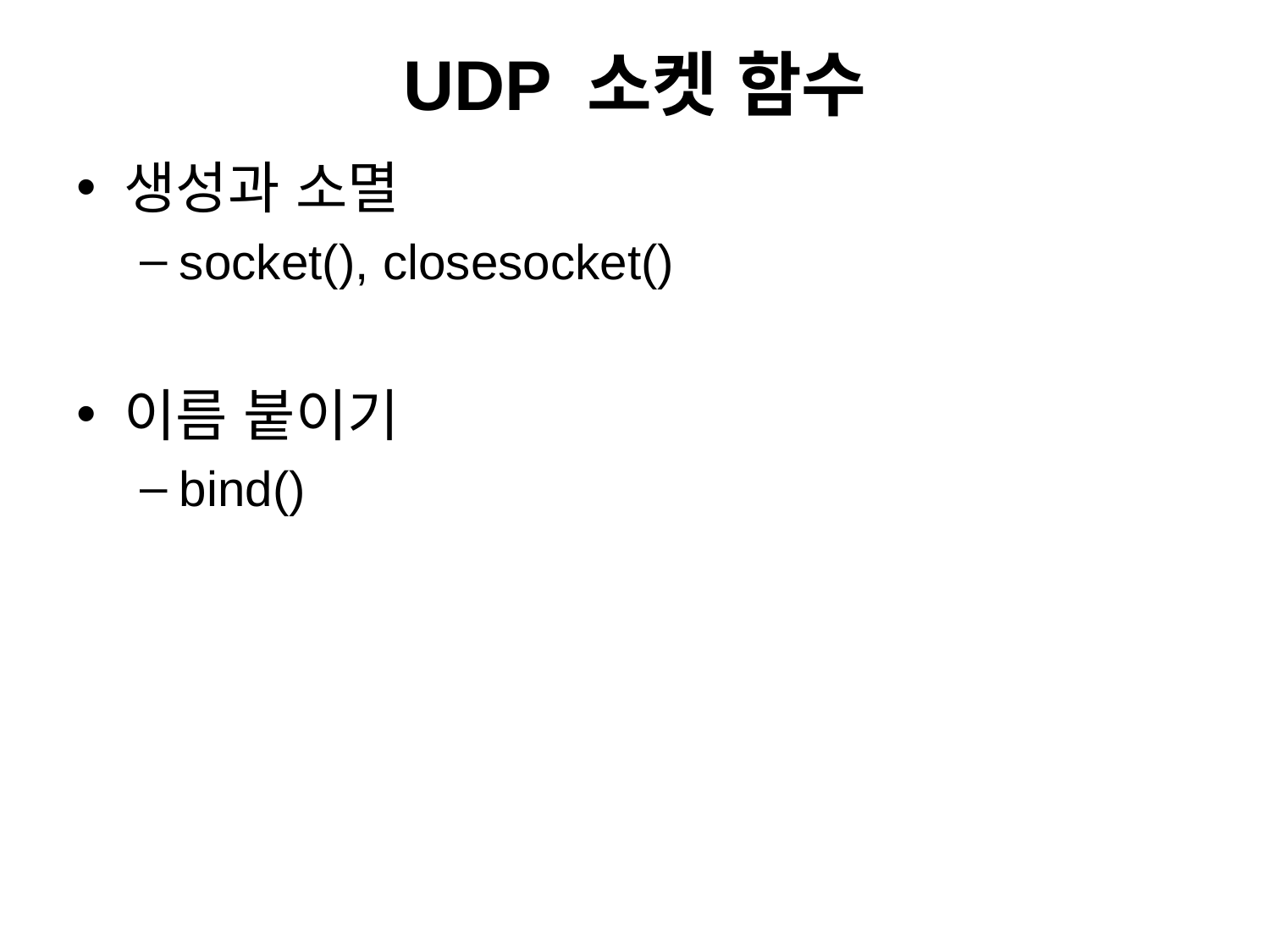

# UDP 소켓 함수
생성과 소멸
socket(), closesocket()

이름 붙이기
bind()